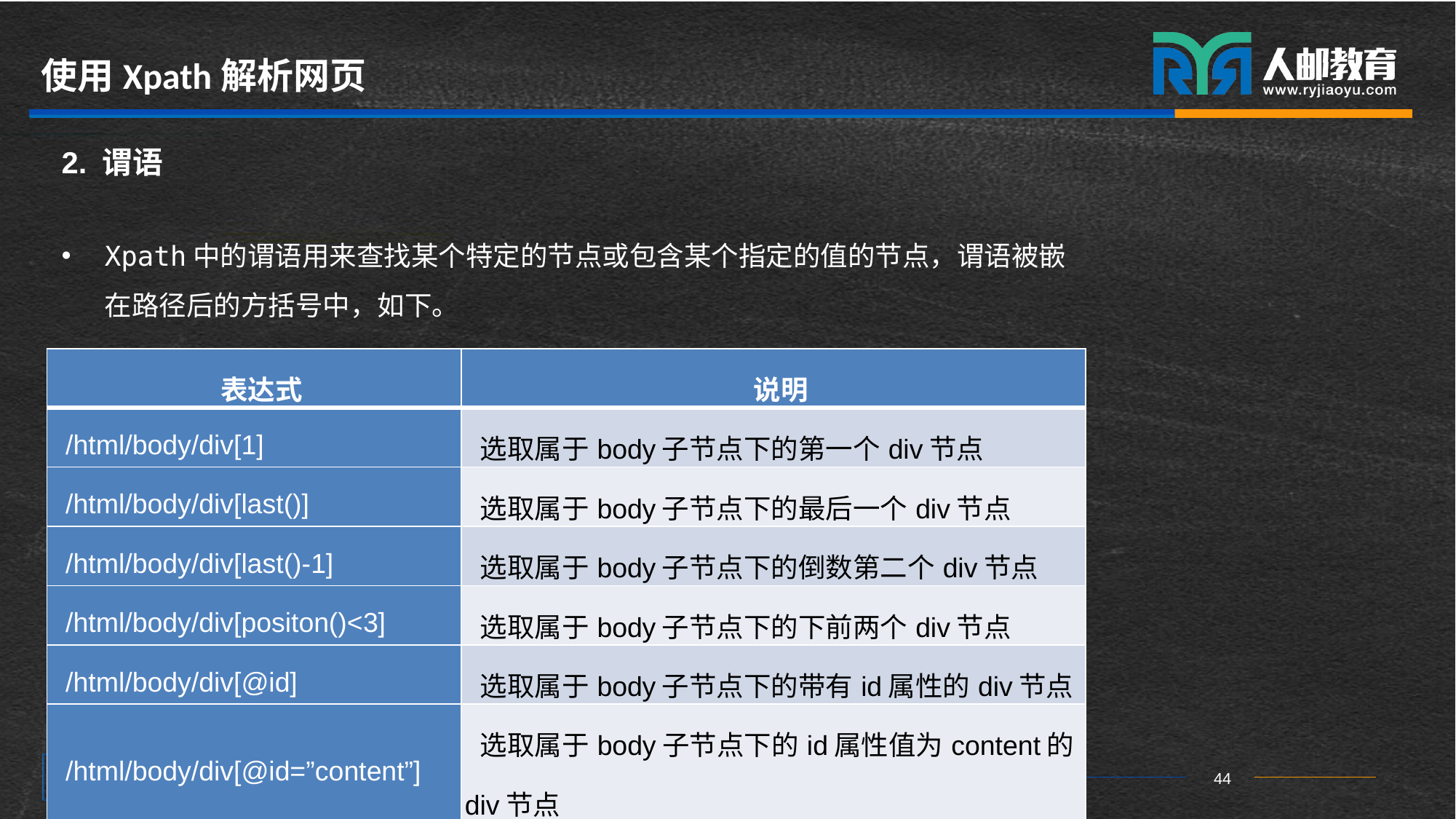

# 使用Xpath解析网页
2. 谓语
Xpath中的谓语用来查找某个特定的节点或包含某个指定的值的节点，谓语被嵌在路径后的方括号中，如下。

| 表达式 | 说明 |
| --- | --- |
| /html/body/div[1] | 选取属于body子节点下的第一个div节点 |
| /html/body/div[last()] | 选取属于body子节点下的最后一个div节点 |
| /html/body/div[last()-1] | 选取属于body子节点下的倒数第二个div节点 |
| /html/body/div[positon()<3] | 选取属于body子节点下的下前两个div节点 |
| /html/body/div[@id] | 选取属于body子节点下的带有id属性的div节点 |
| /html/body/div[@id=”content”] | 选取属于body子节点下的id属性值为content的div节点 |
| /html /body/div[xx>10.00] | 选取属于body子节点下的xx元素值大于10的节点 |